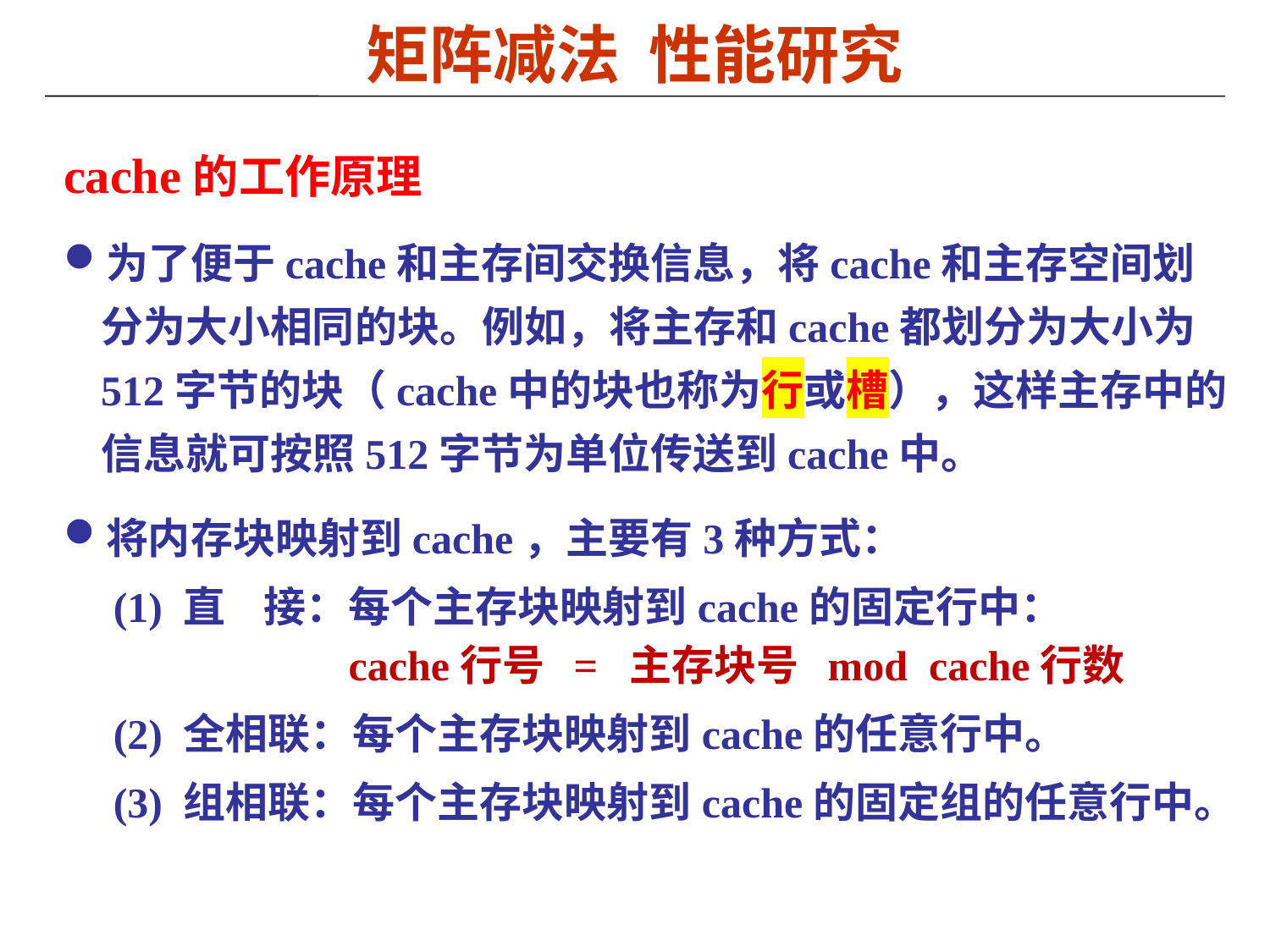

# 矩阵减法  性能研究
cache的工作原理
为了便于cache和主存间交换信息，将cache和主存空间划分为大小相同的块。例如，将主存和cache都划分为大小为512字节的块（cache中的块也称为行或槽），这样主存中的信息就可按照512字节为单位传送到cache中。
将内存块映射到cache，主要有3种方式：
(1) 直    接：每个主存块映射到cache的固定行中：
 cache行号  =  主存块号  mod  cache行数
(2) 全相联：每个主存块映射到cache的任意行中。
(3) 组相联：每个主存块映射到cache的固定组的任意行中。